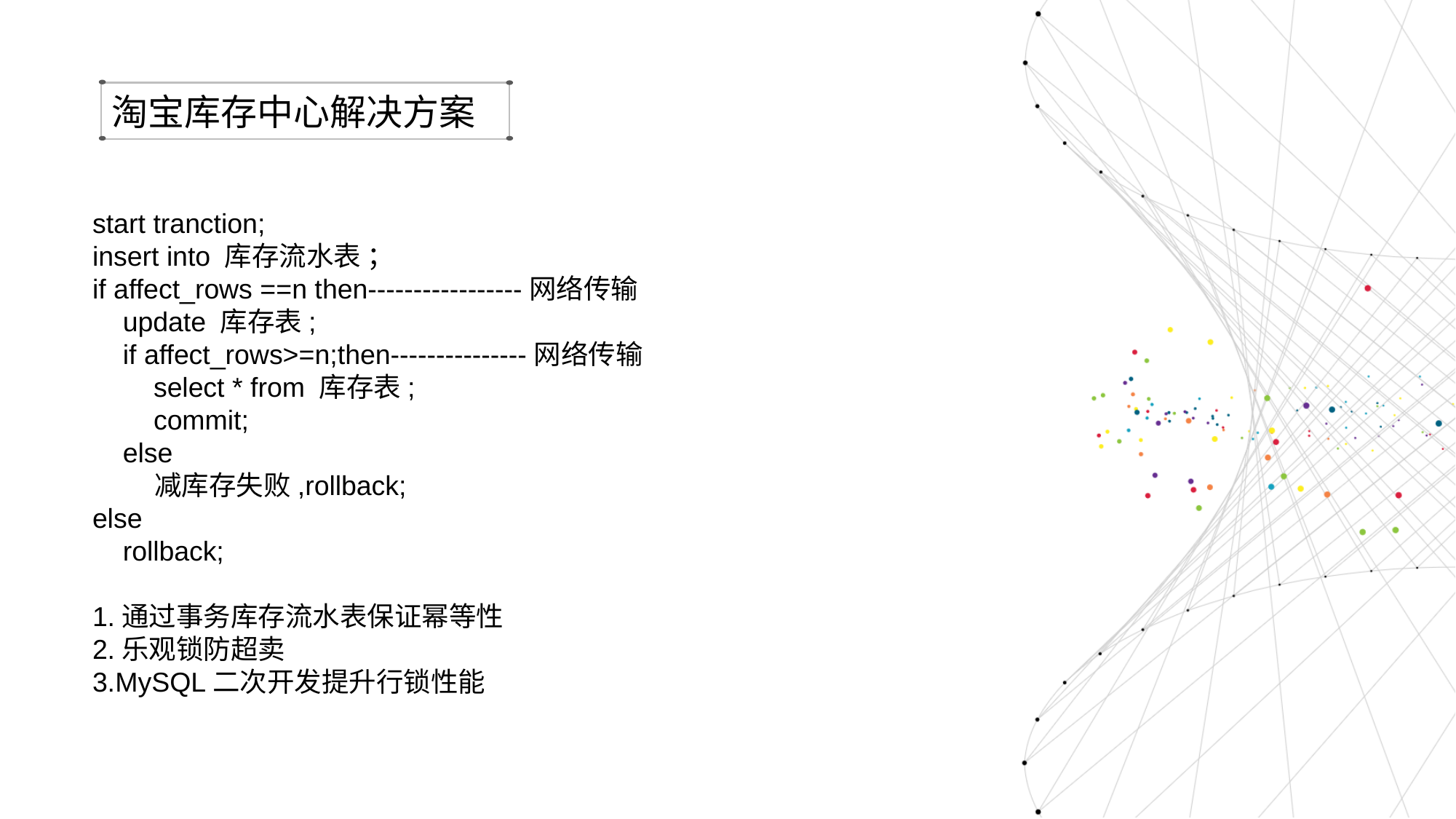

淘宝库存中心解决方案

start tranction;
insert into 库存流水表 ；
if affect_rows ==n then-----------------网络传输
    update 库存表;
    if affect_rows>=n;then---------------网络传输
        select * from 库存表;
        commit;
    else
         减库存失败,rollback;
else
    rollback;

1.通过事务库存流水表保证幂等性
2.乐观锁防超卖
3.MySQL二次开发提升行锁性能